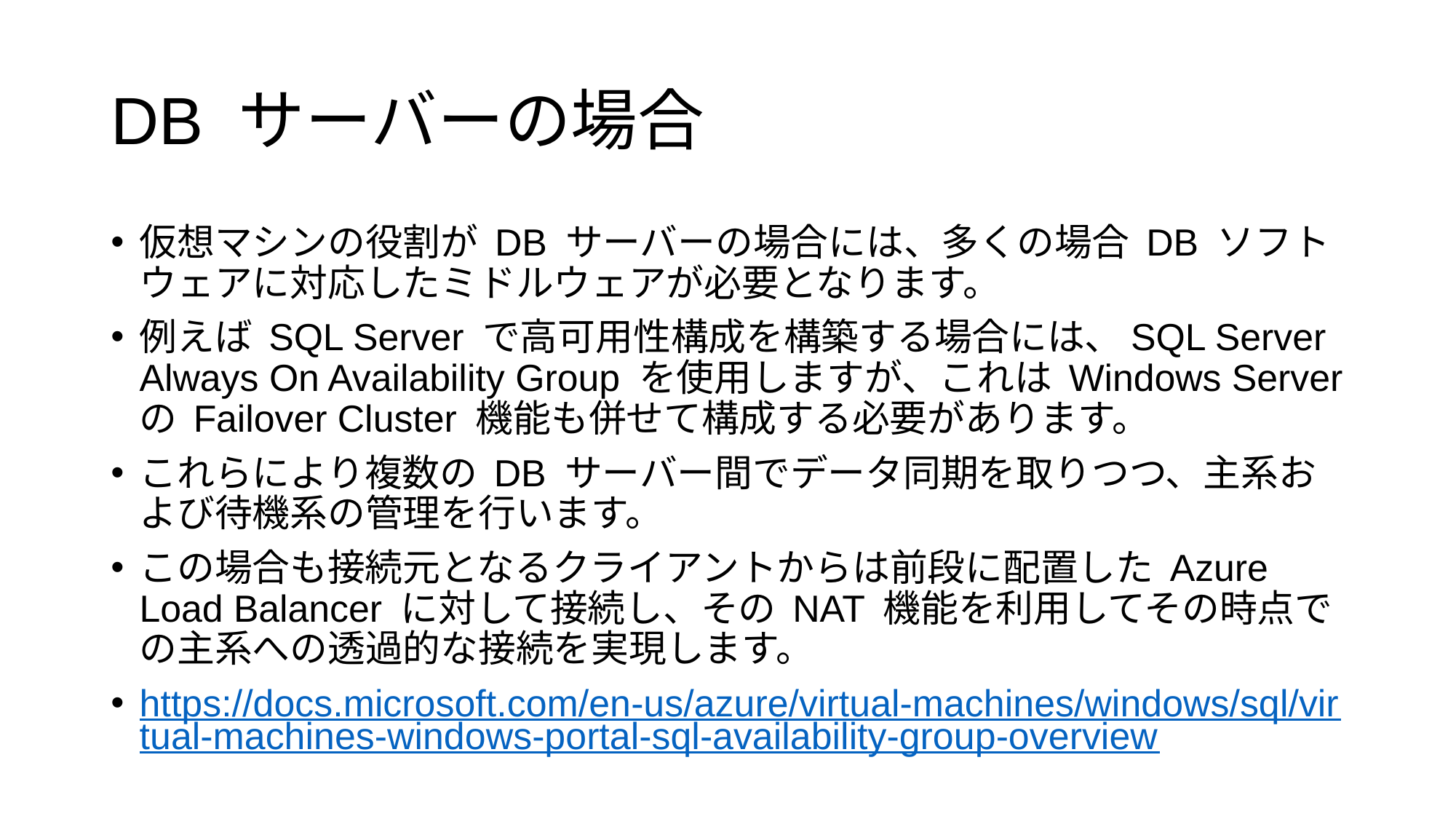

# DB サーバーの場合
仮想マシンの役割が DB サーバーの場合には、多くの場合 DB ソフトウェアに対応したミドルウェアが必要となります。
例えば SQL Server で高可用性構成を構築する場合には、SQL Server Always On Availability Group を使用しますが、これは Windows Server の Failover Cluster 機能も併せて構成する必要があります。
これらにより複数の DB サーバー間でデータ同期を取りつつ、主系および待機系の管理を行います。
この場合も接続元となるクライアントからは前段に配置した Azure Load Balancer に対して接続し、その NAT 機能を利用してその時点での主系への透過的な接続を実現します。
https://docs.microsoft.com/en-us/azure/virtual-machines/windows/sql/virtual-machines-windows-portal-sql-availability-group-overview